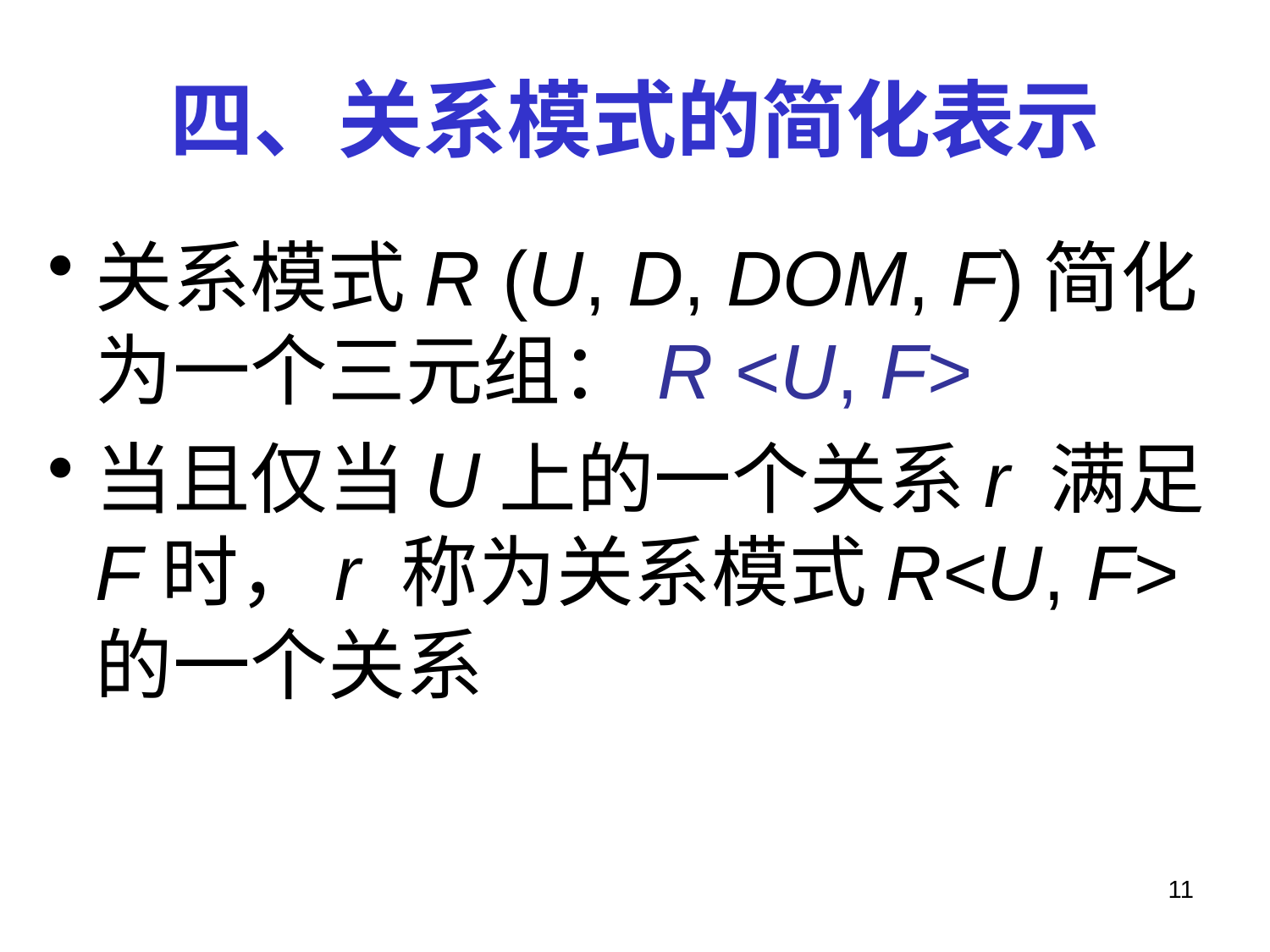

# 四、关系模式的简化表示
关系模式R (U, D, DOM, F)简化为一个三元组：R <U, F>
当且仅当U上的一个关系r 满足F时，r 称为关系模式R<U, F>的一个关系

11